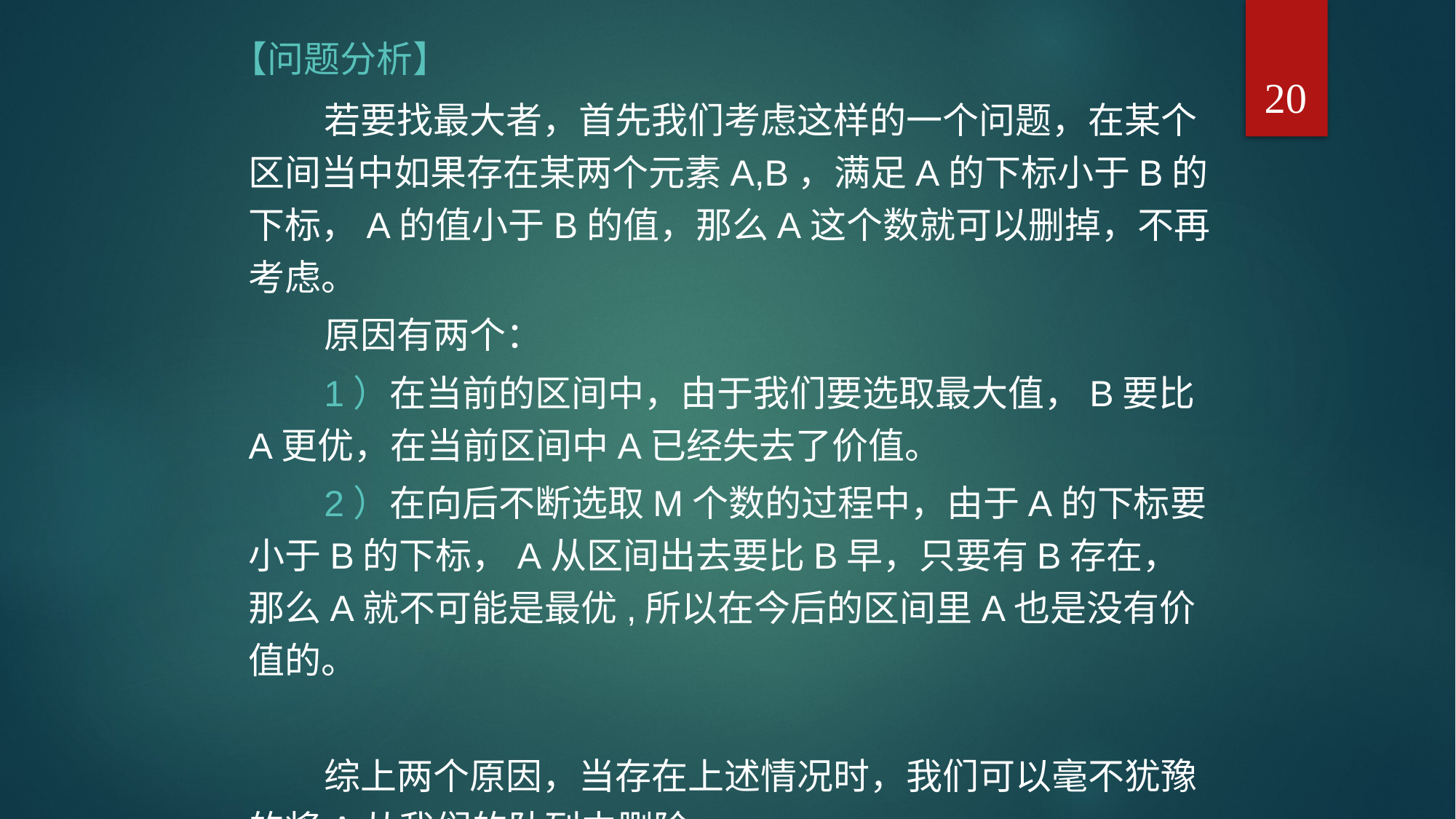

【问题分析】
20
若要找最大者，首先我们考虑这样的一个问题，在某个区间当中如果存在某两个元素A,B，满足A的下标小于B的下标，A的值小于B的值，那么A这个数就可以删掉，不再考虑。
原因有两个：
1）在当前的区间中，由于我们要选取最大值，B要比A更优，在当前区间中A已经失去了价值。
2）在向后不断选取M个数的过程中，由于A的下标要小于B的下标，A从区间出去要比B早，只要有B存在，那么A就不可能是最优,所以在今后的区间里A也是没有价值的。

综上两个原因，当存在上述情况时，我们可以毫不犹豫的将A从我们的队列中删除。